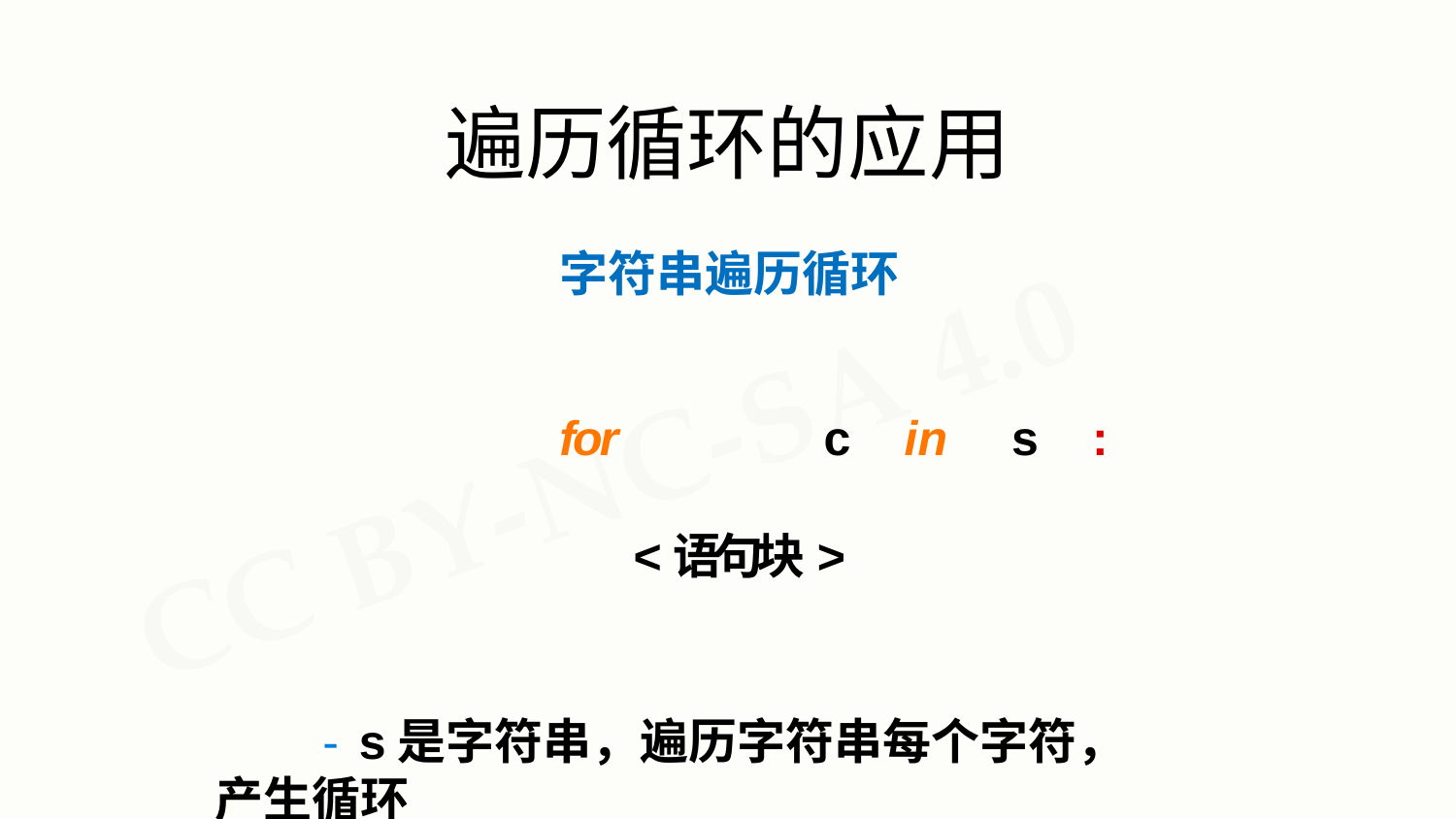

# 遍历循环的应用
字符串遍历循环

for	c	in	s	:

<语句块>

- s是字符串，遍历字符串每个字符，产生循环